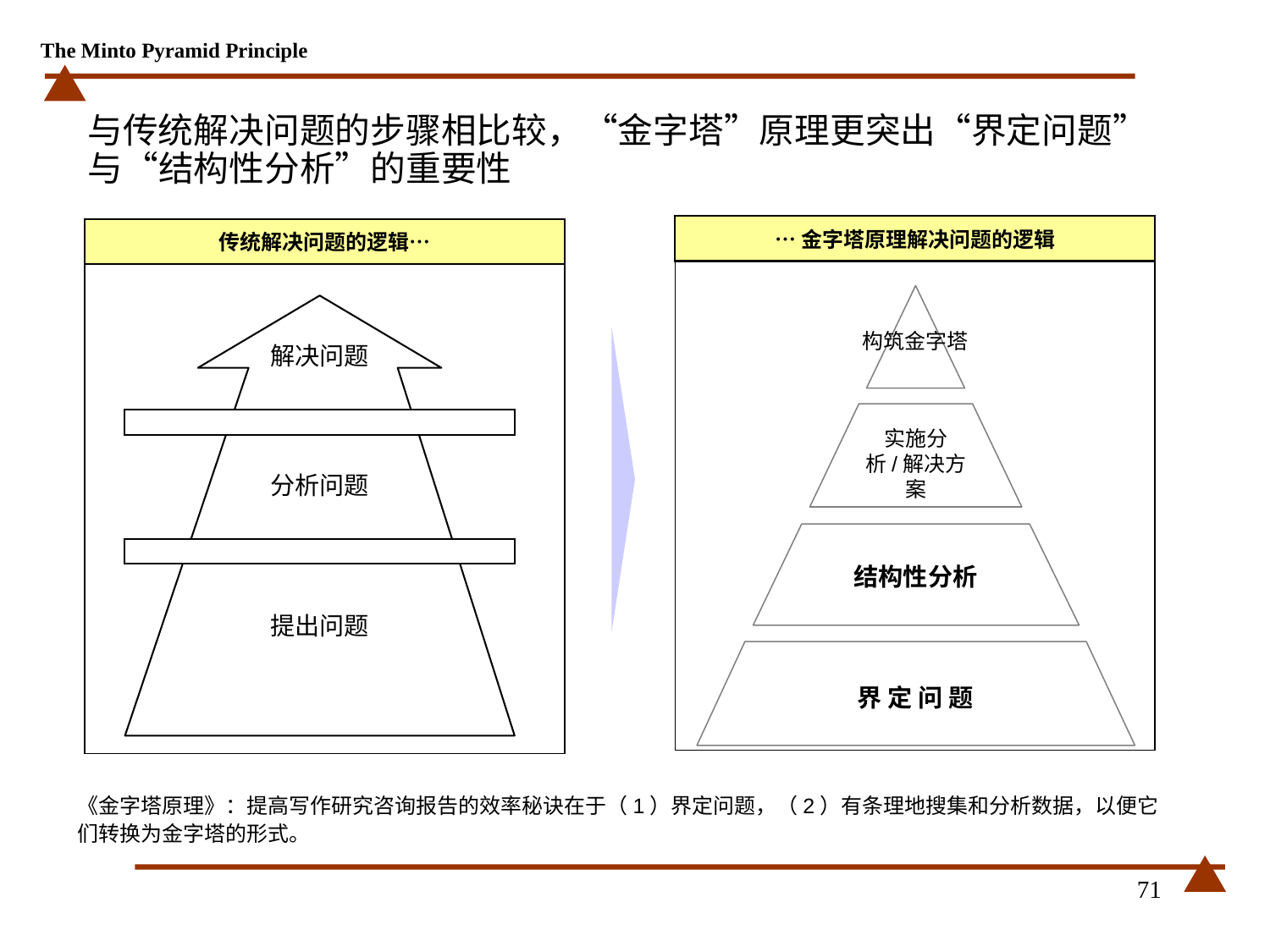

# 与传统解决问题的步骤相比较，“金字塔”原理更突出“界定问题”与“结构性分析”的重要性
…金字塔原理解决问题的逻辑
传统解决问题的逻辑…

构筑金字塔
解决问题

实施分析/解决方案
分析问题

结构性分析
提出问题

界 定 问 题
《金字塔原理》：提高写作研究咨询报告的效率秘诀在于（1）界定问题，（2）有条理地搜集和分析数据，以便它们转换为金字塔的形式。
71